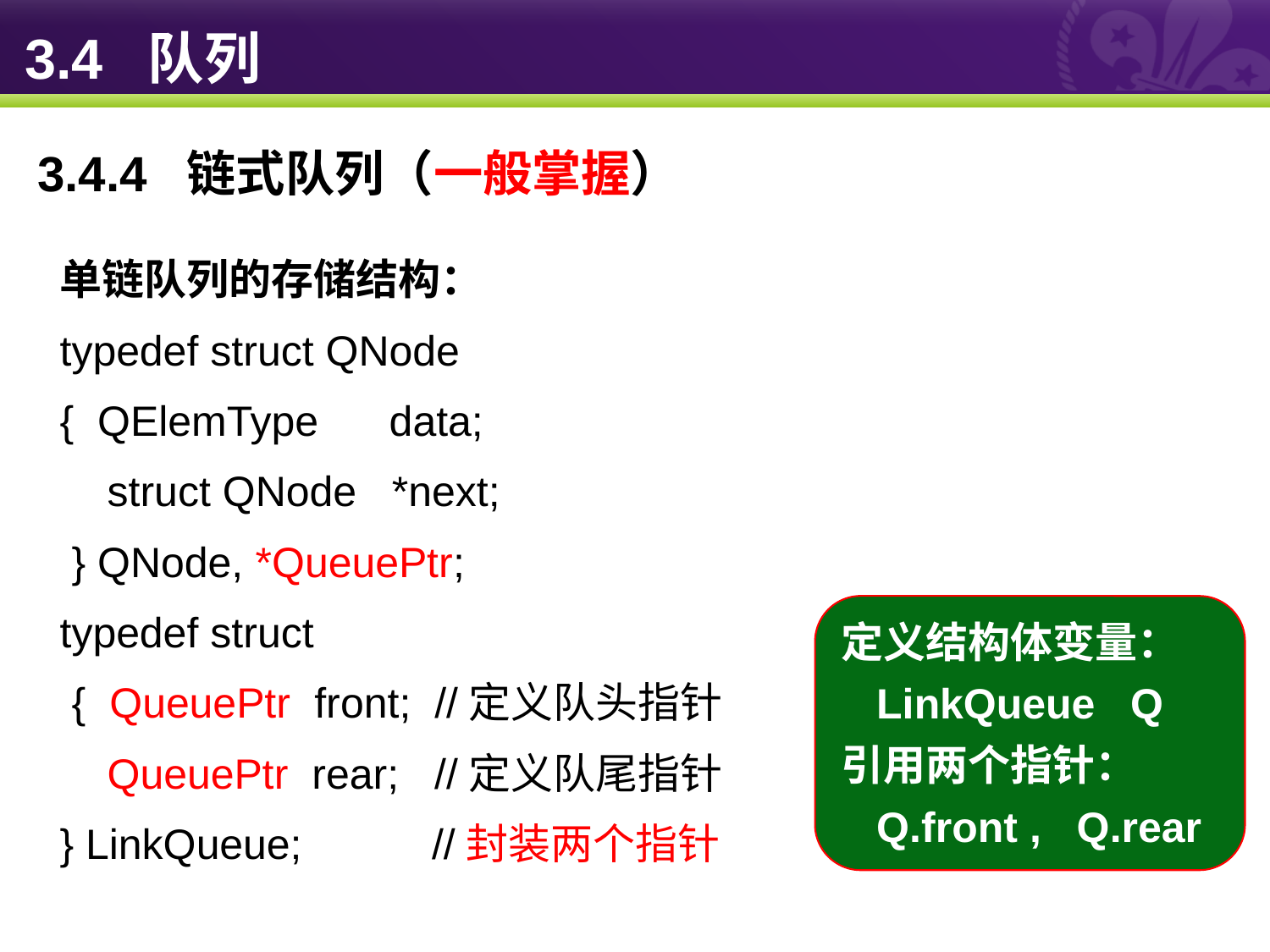

# 3.4  队列
3.4.4  链式队列（一般掌握）
单链队列的存储结构：
typedef struct QNode
{  QElemType      data;
    struct QNode   *next;
 } QNode, *QueuePtr;
typedef struct
 {  QueuePtr  front;  //定义队头指针
    QueuePtr  rear;   //定义队尾指针
} LinkQueue;           //封装两个指针
定义结构体变量：
   LinkQueue   Q
引用两个指针：
   Q.front ,   Q.rear